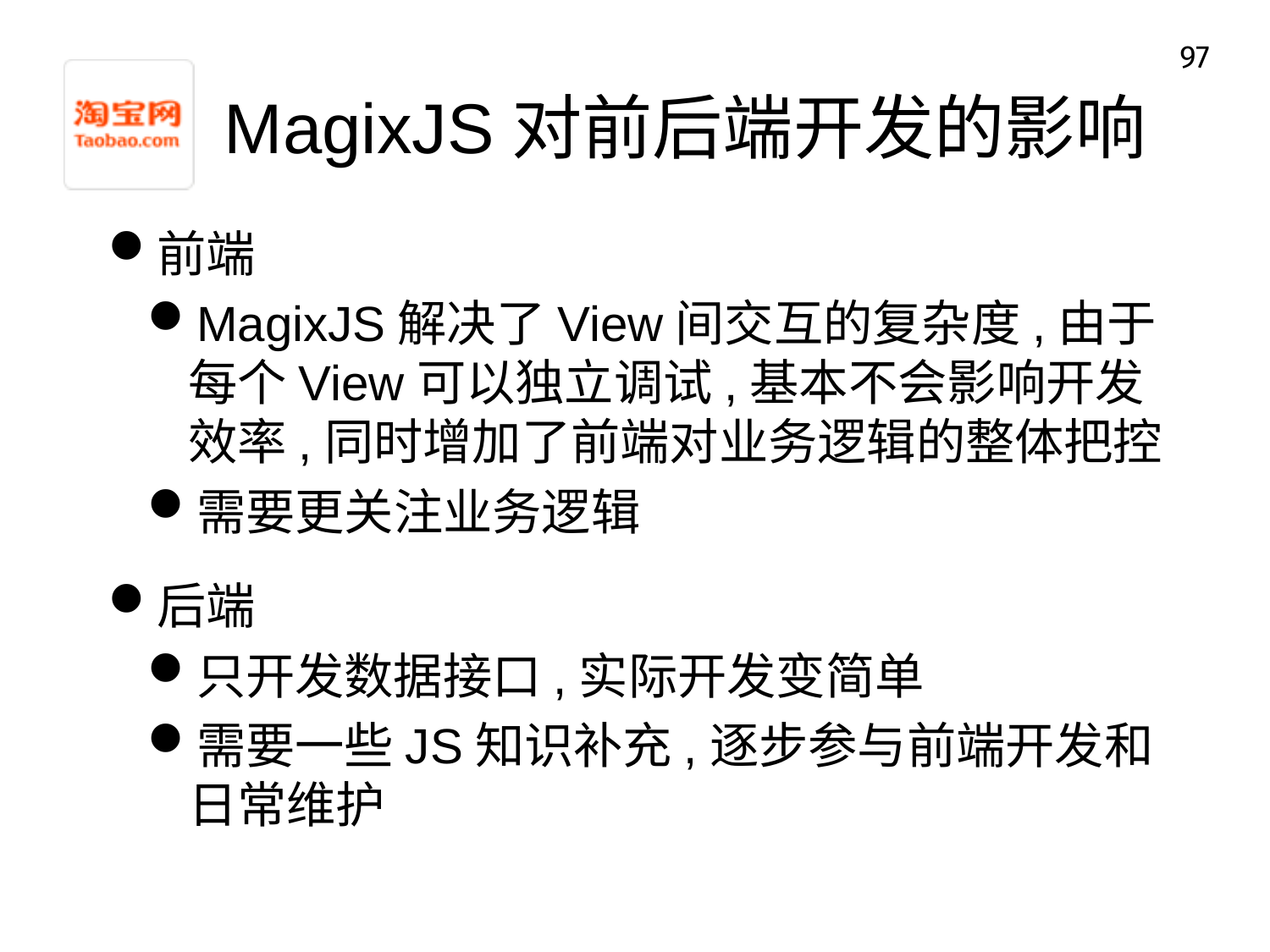

97
# MagixJS对前后端开发的影响
前端
MagixJS解决了View间交互的复杂度,由于每个View可以独立调试,基本不会影响开发效率,同时增加了前端对业务逻辑的整体把控
需要更关注业务逻辑
后端
只开发数据接口,实际开发变简单
需要一些JS知识补充,逐步参与前端开发和日常维护